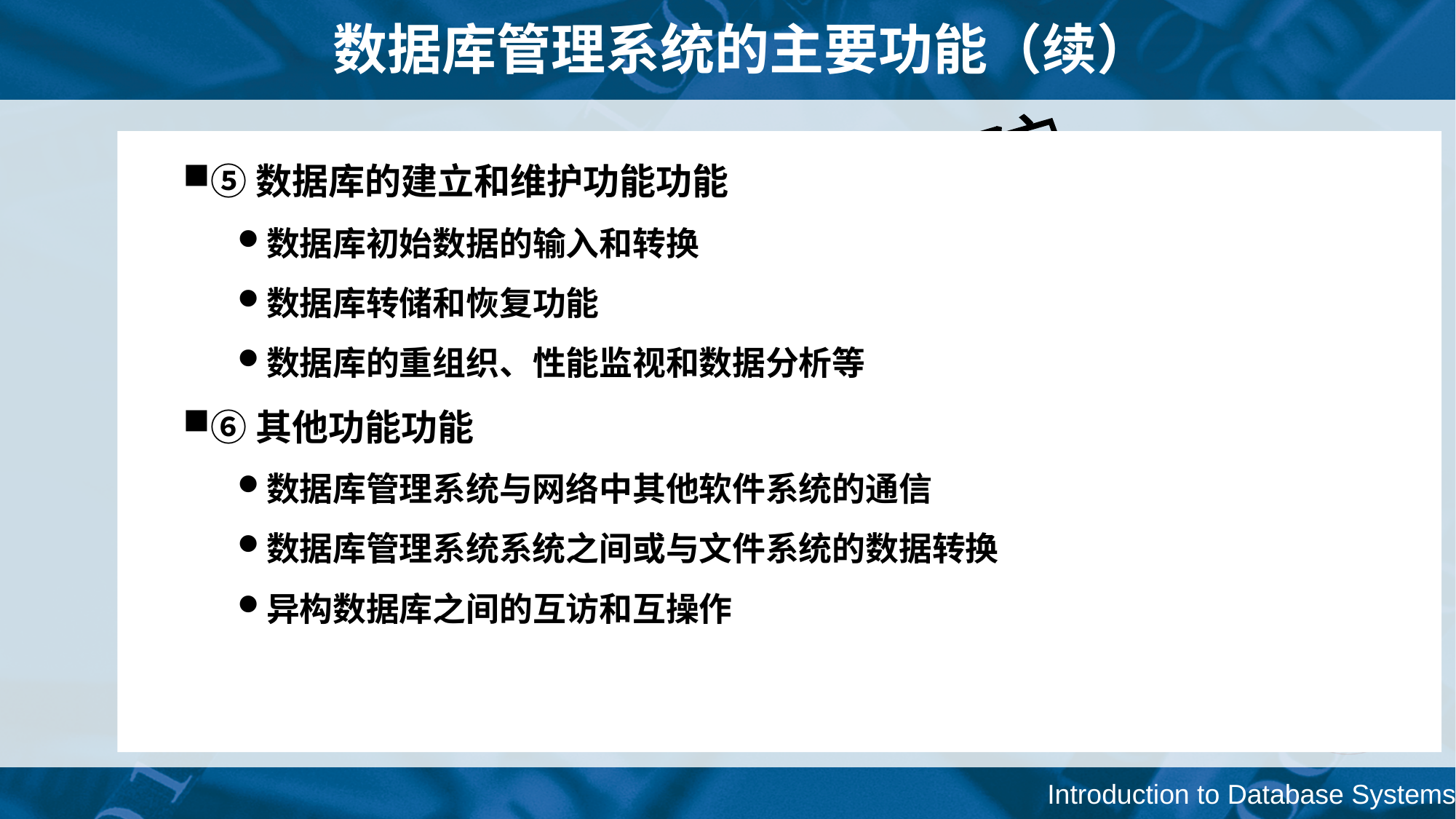

# 数据库管理系统的主要功能（续）
⑤数据库的建立和维护功能功能
数据库初始数据的输入和转换
数据库转储和恢复功能
数据库的重组织、性能监视和数据分析等
⑥其他功能功能
数据库管理系统与网络中其他软件系统的通信
数据库管理系统系统之间或与文件系统的数据转换
异构数据库之间的互访和互操作